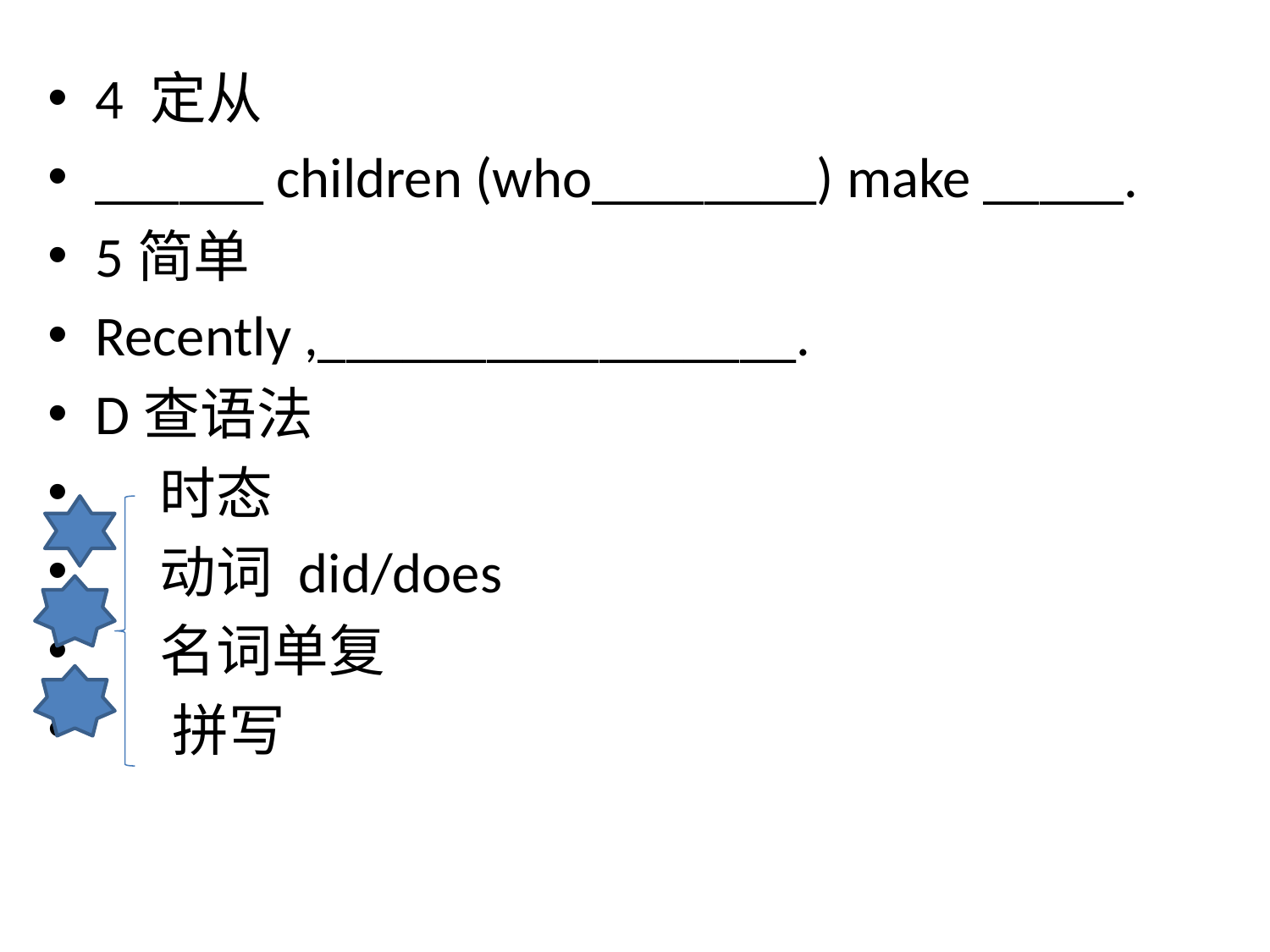

4 定从
______ children (who________) make _____.
5简单
Recently ,_________________.
D查语法
    时态
    动词 did/does
    名词单复
     拼写